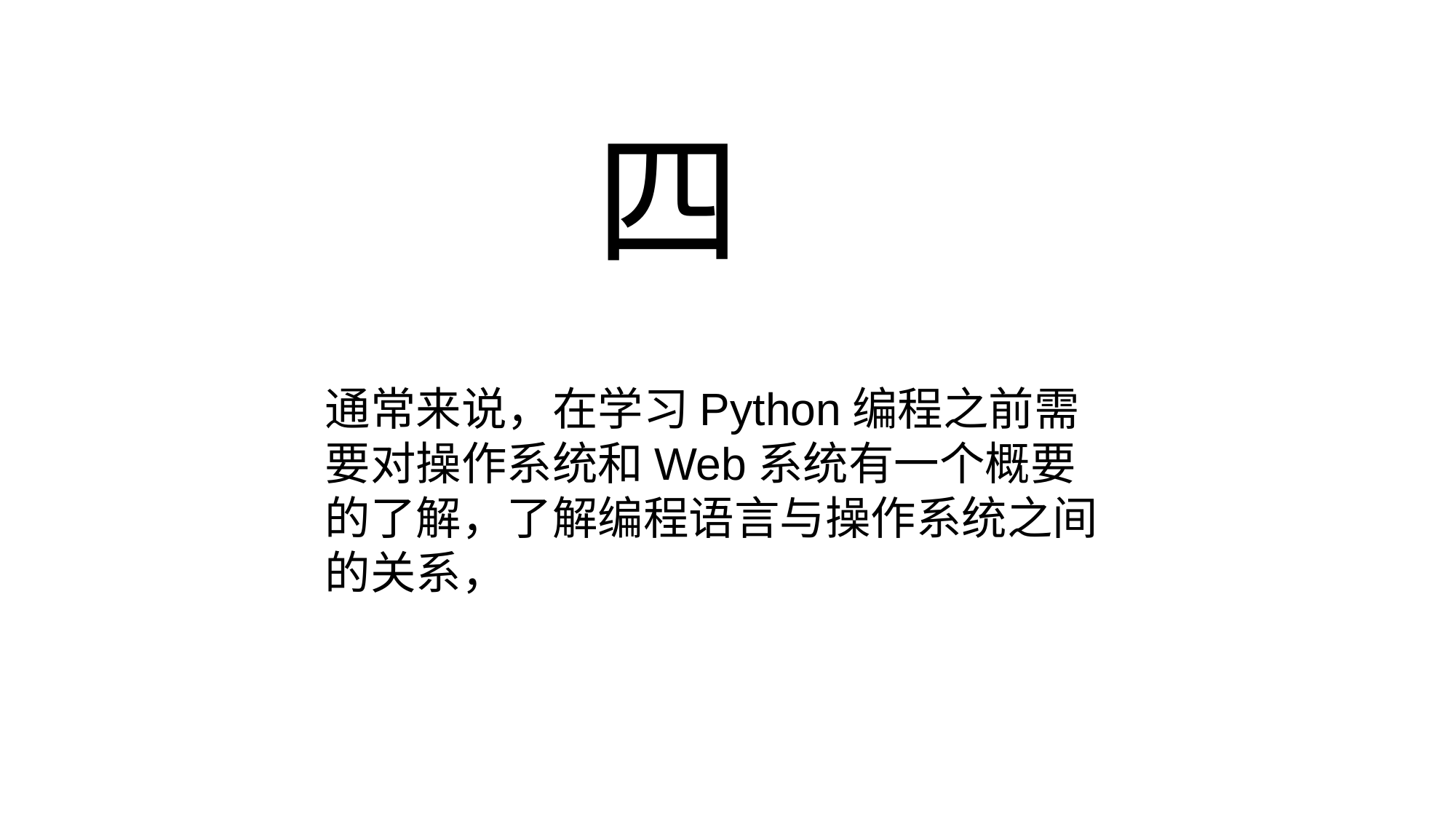

四
通常来说，在学习Python编程之前需要对操作系统和Web系统有一个概要的了解，了解编程语言与操作系统之间的关系，